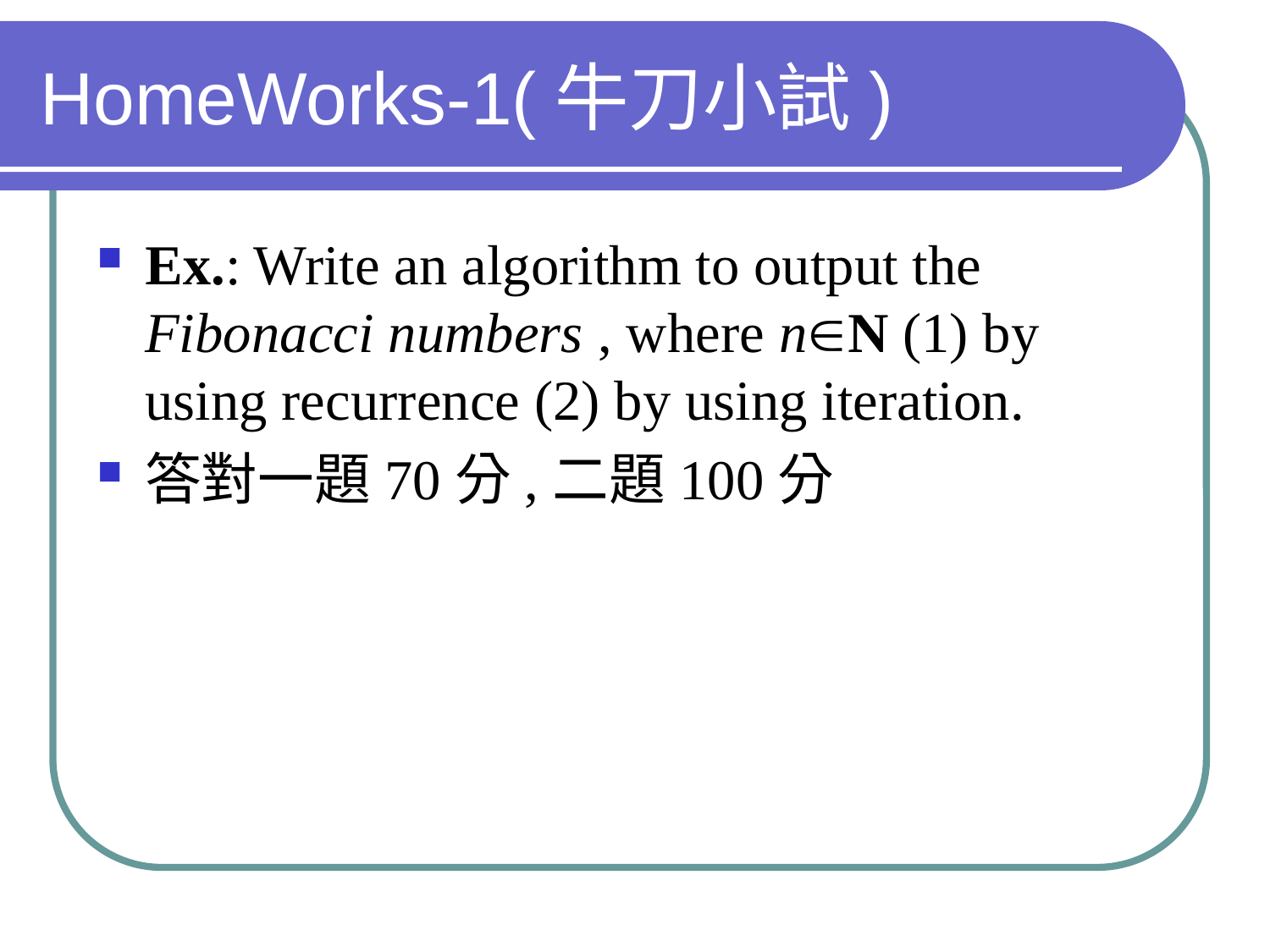

# HomeWorks-1(牛刀小試)
Ex.: Write an algorithm to output the Fibonacci numbers , where n∈N (1) by using recurrence (2) by using iteration.
答對一題70分,二題100分